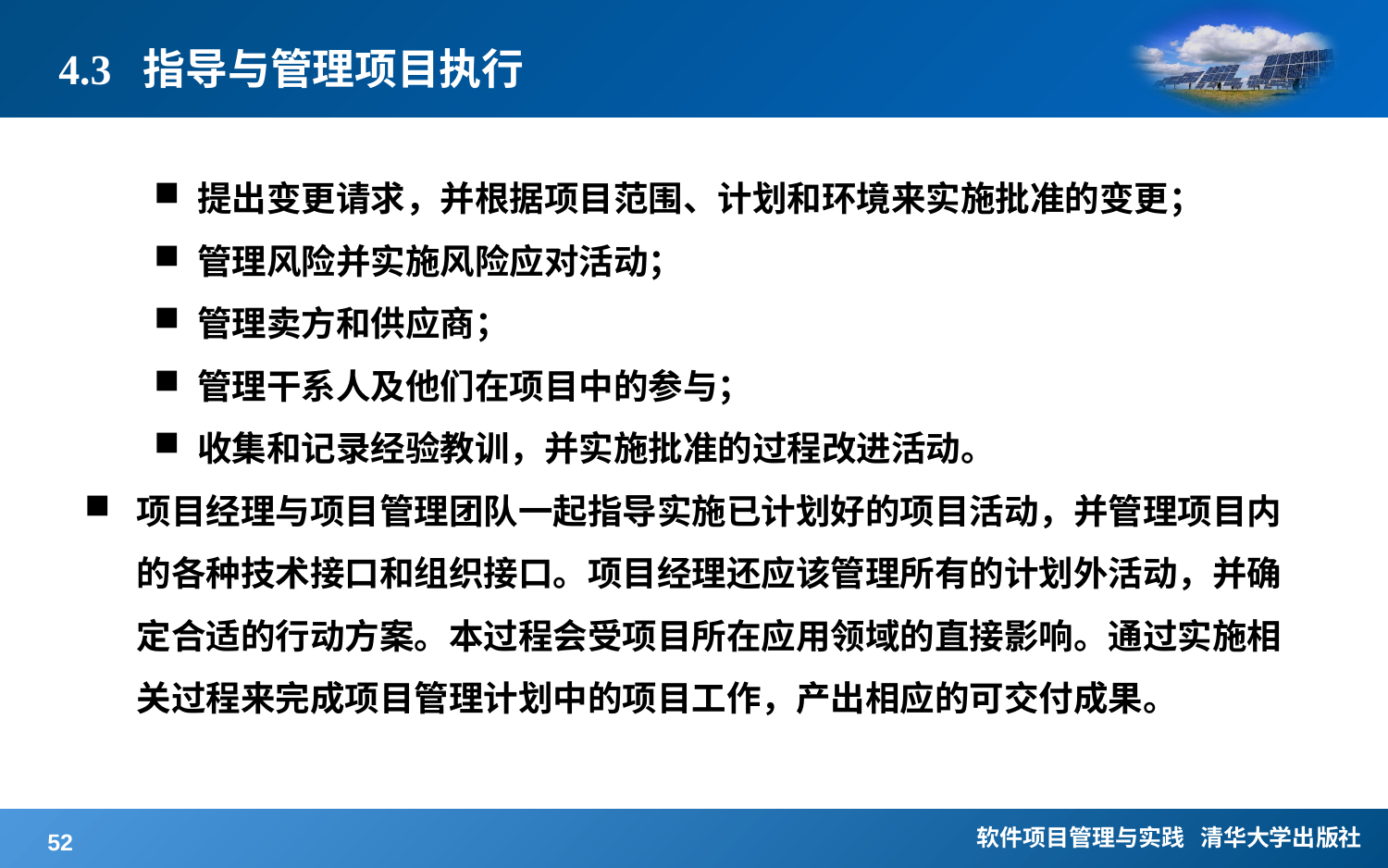

# 4.3  指导与管理项目执行
提出变更请求，并根据项目范围、计划和环境来实施批准的变更；
管理风险并实施风险应对活动；
管理卖方和供应商；
管理干系人及他们在项目中的参与；
收集和记录经验教训，并实施批准的过程改进活动。
项目经理与项目管理团队一起指导实施已计划好的项目活动，并管理项目内的各种技术接口和组织接口。项目经理还应该管理所有的计划外活动，并确定合适的行动方案。本过程会受项目所在应用领域的直接影响。通过实施相关过程来完成项目管理计划中的项目工作，产出相应的可交付成果。